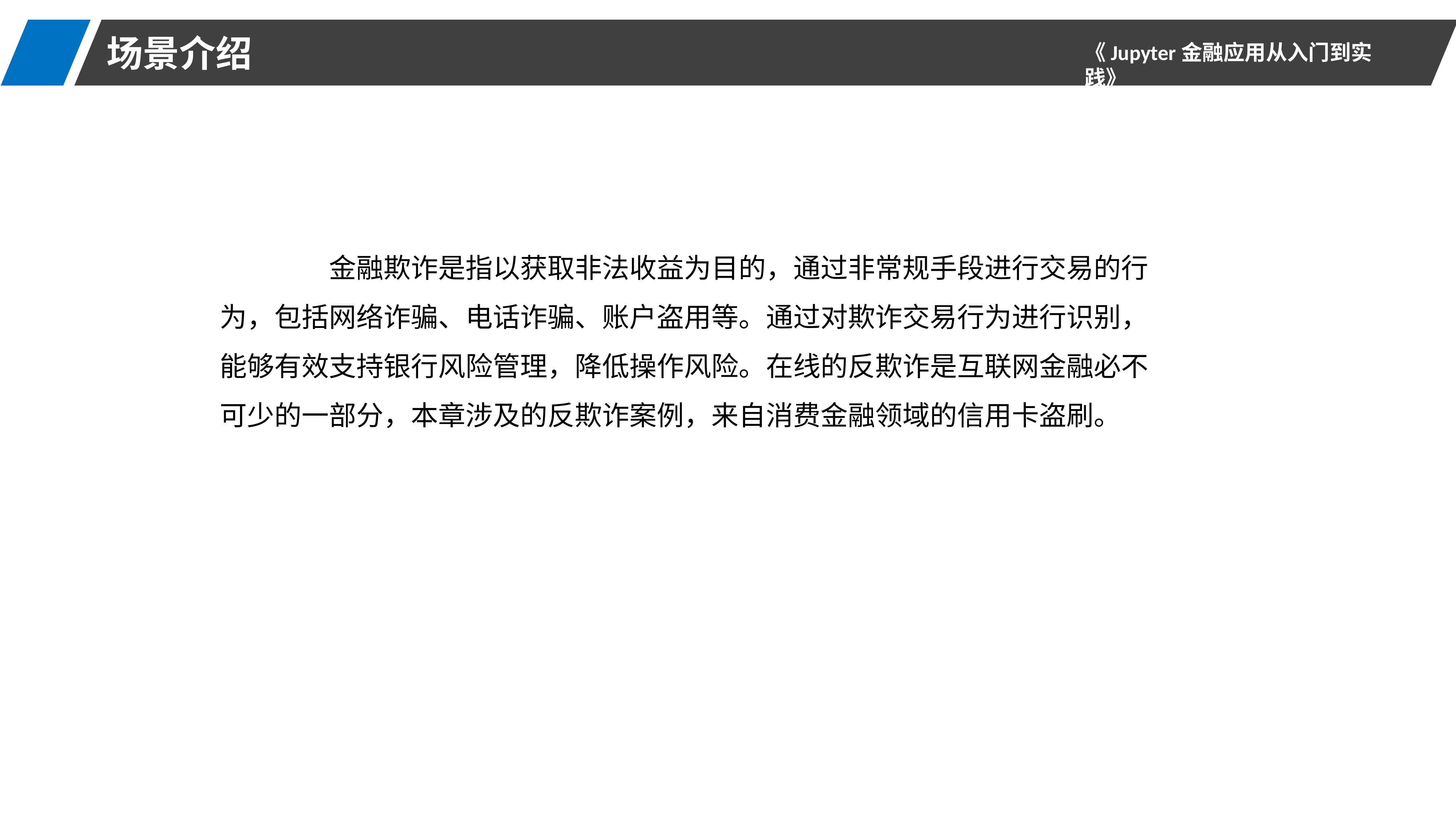

场景介绍
		金融欺诈是指以获取非法收益为目的，通过非常规手段进行交易的行为，包括网络诈骗、电话诈骗、账户盗用等。通过对欺诈交易行为进行识别，能够有效支持银行风险管理，降低操作风险。在线的反欺诈是互联网金融必不可少的一部分，本章涉及的反欺诈案例，来自消费金融领域的信用卡盗刷。